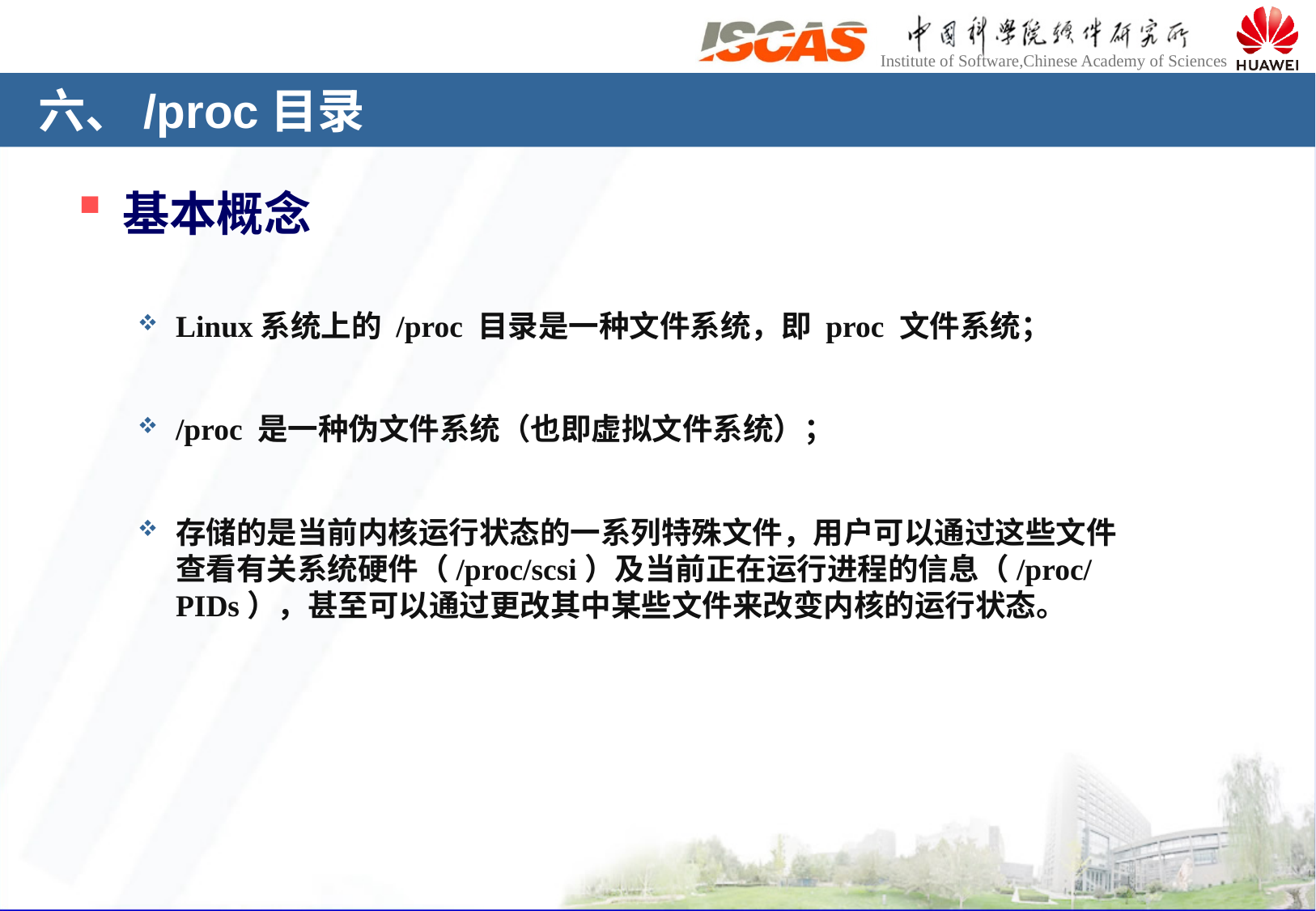

# 六、/proc目录
基本概念

Linux系统上的 /proc 目录是一种文件系统，即 proc 文件系统；

/proc 是一种伪文件系统（也即虚拟文件系统）；

存储的是当前内核运行状态的一系列特殊文件，用户可以通过这些文件查看有关系统硬件（/proc/scsi）及当前正在运行进程的信息（/proc/PIDs），甚至可以通过更改其中某些文件来改变内核的运行状态。